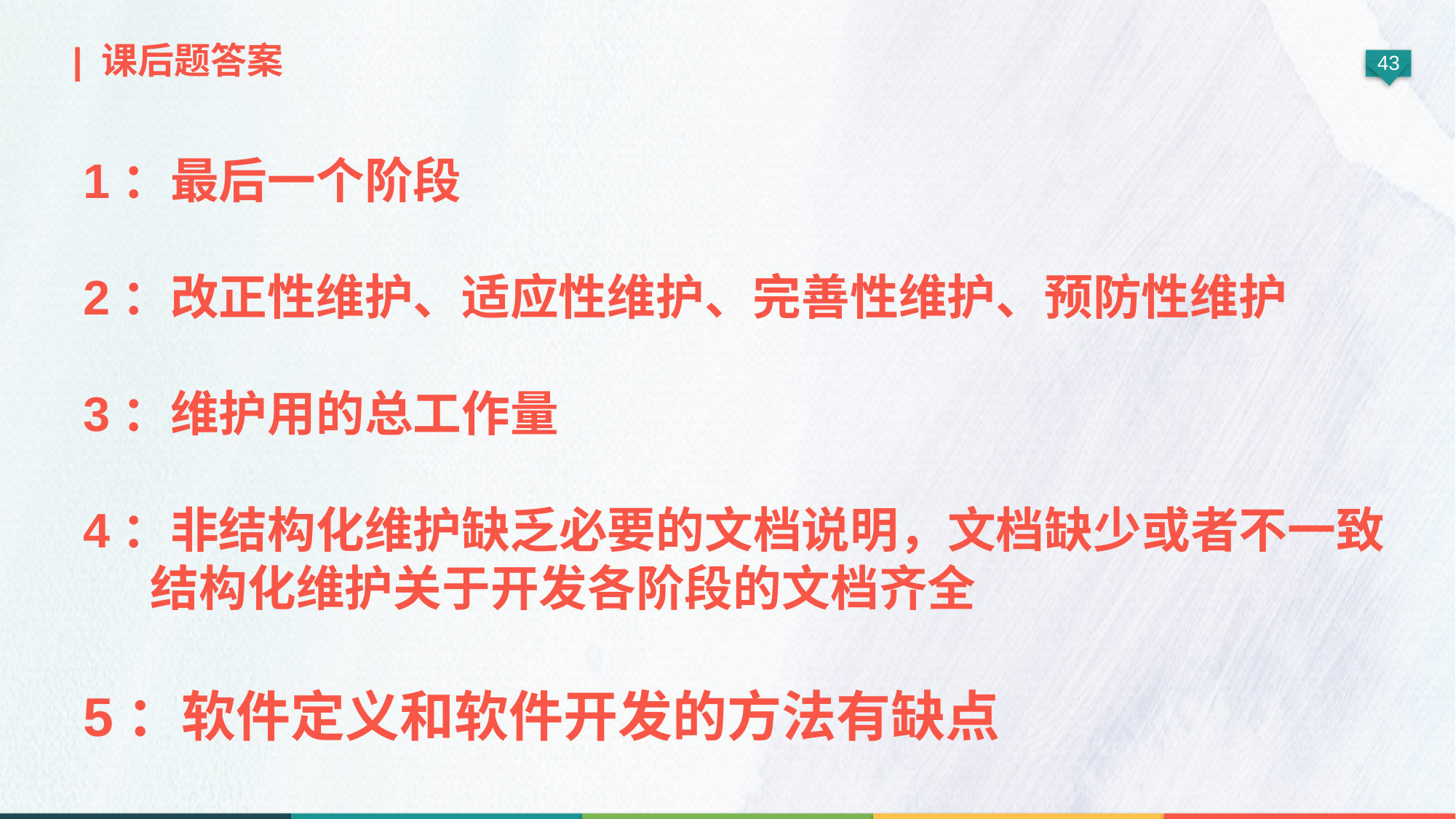

| 课后题答案
1：最后一个阶段

2：改正性维护、适应性维护、完善性维护、预防性维护

3：维护用的总工作量

4：非结构化维护缺乏必要的文档说明，文档缺少或者不一致
     结构化维护关于开发各阶段的文档齐全

5：软件定义和软件开发的方法有缺点